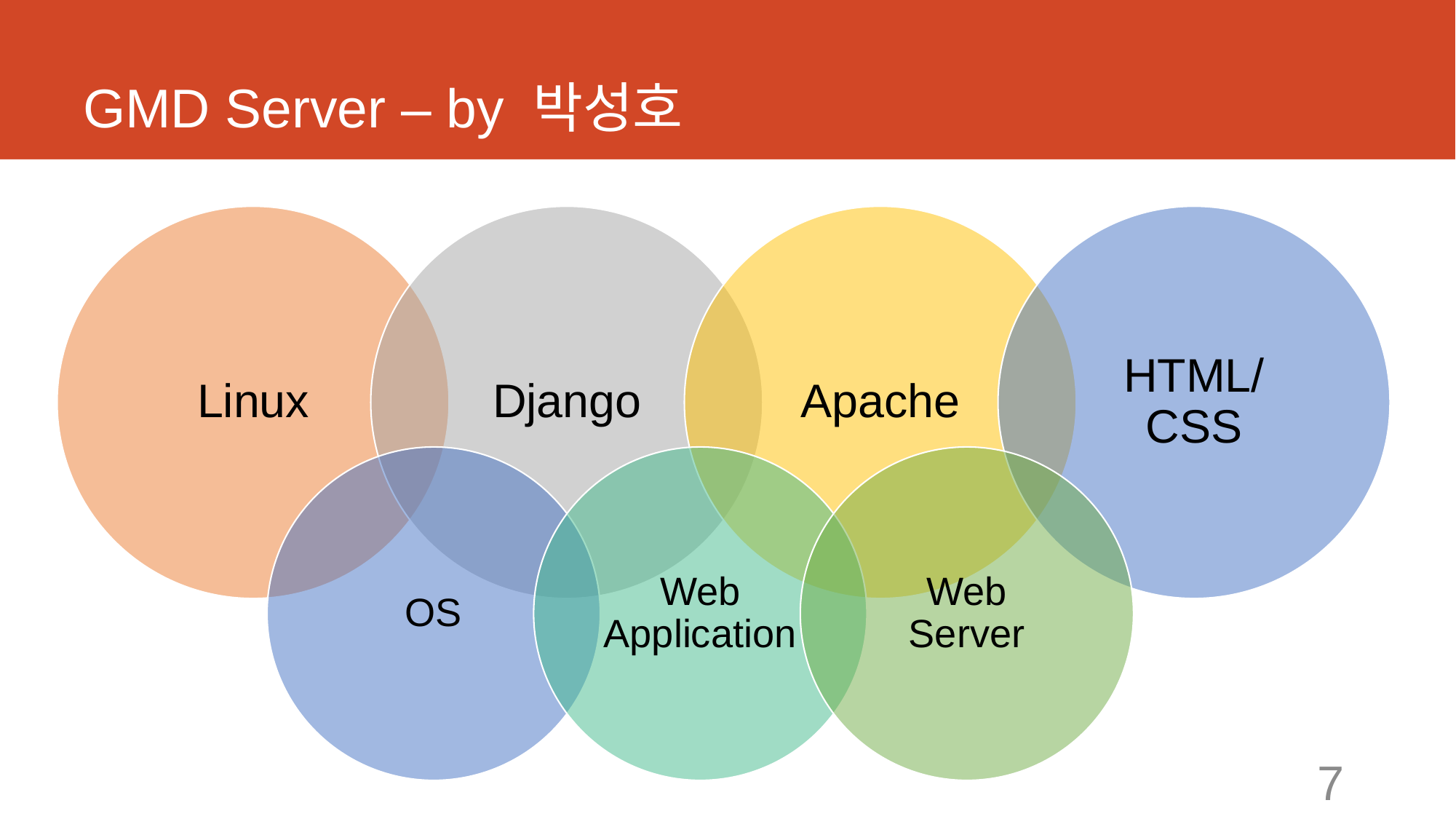

# GMD Server – by 박성호
Linux
Django
Apache
HTML/CSS
OS
Web Application
Web Server
7